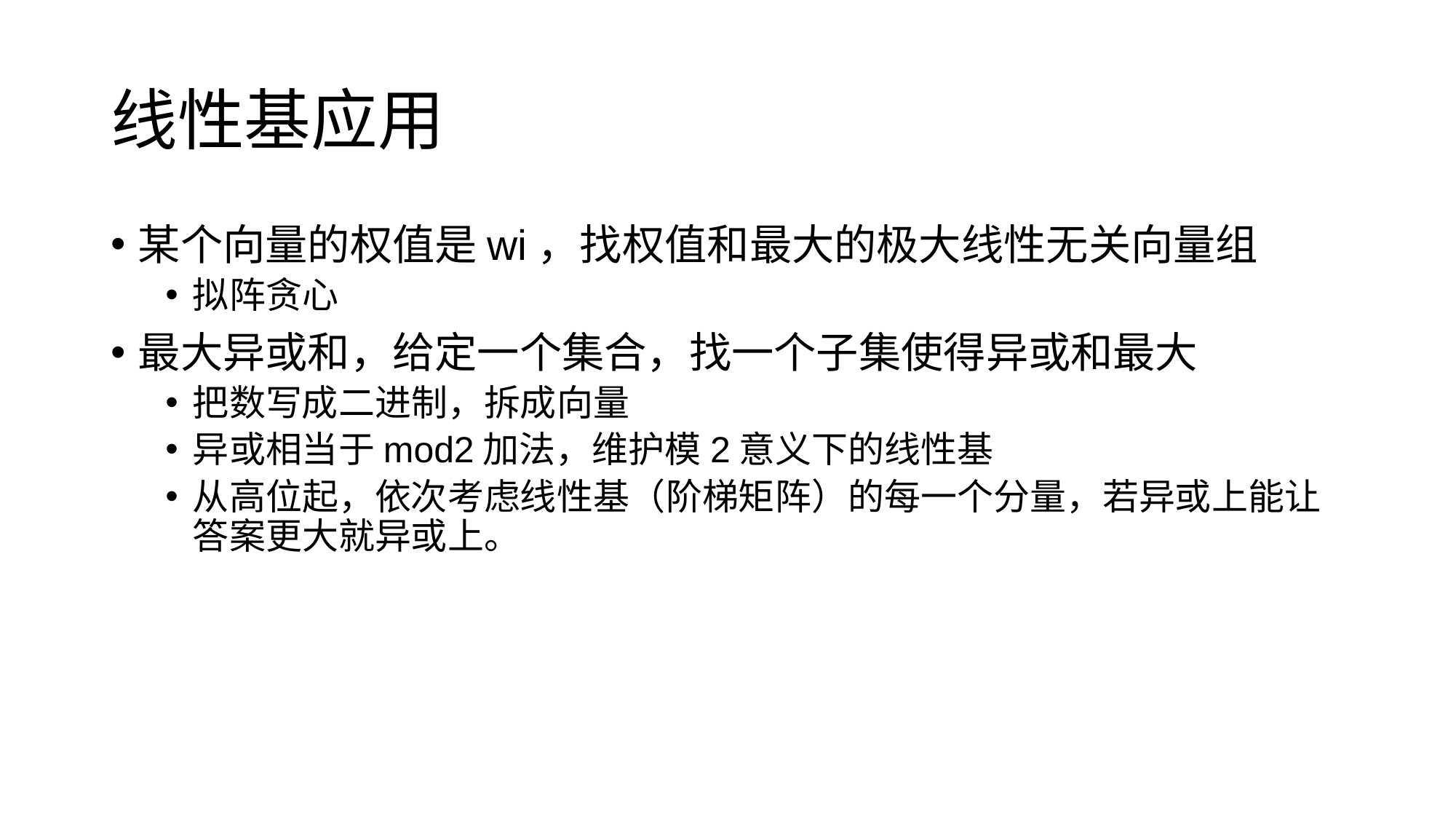

# 线性基应用
某个向量的权值是wi，找权值和最大的极大线性无关向量组
拟阵贪心
最大异或和，给定一个集合，找一个子集使得异或和最大
把数写成二进制，拆成向量
异或相当于mod2加法，维护模2意义下的线性基
从高位起，依次考虑线性基（阶梯矩阵）的每一个分量，若异或上能让答案更大就异或上。